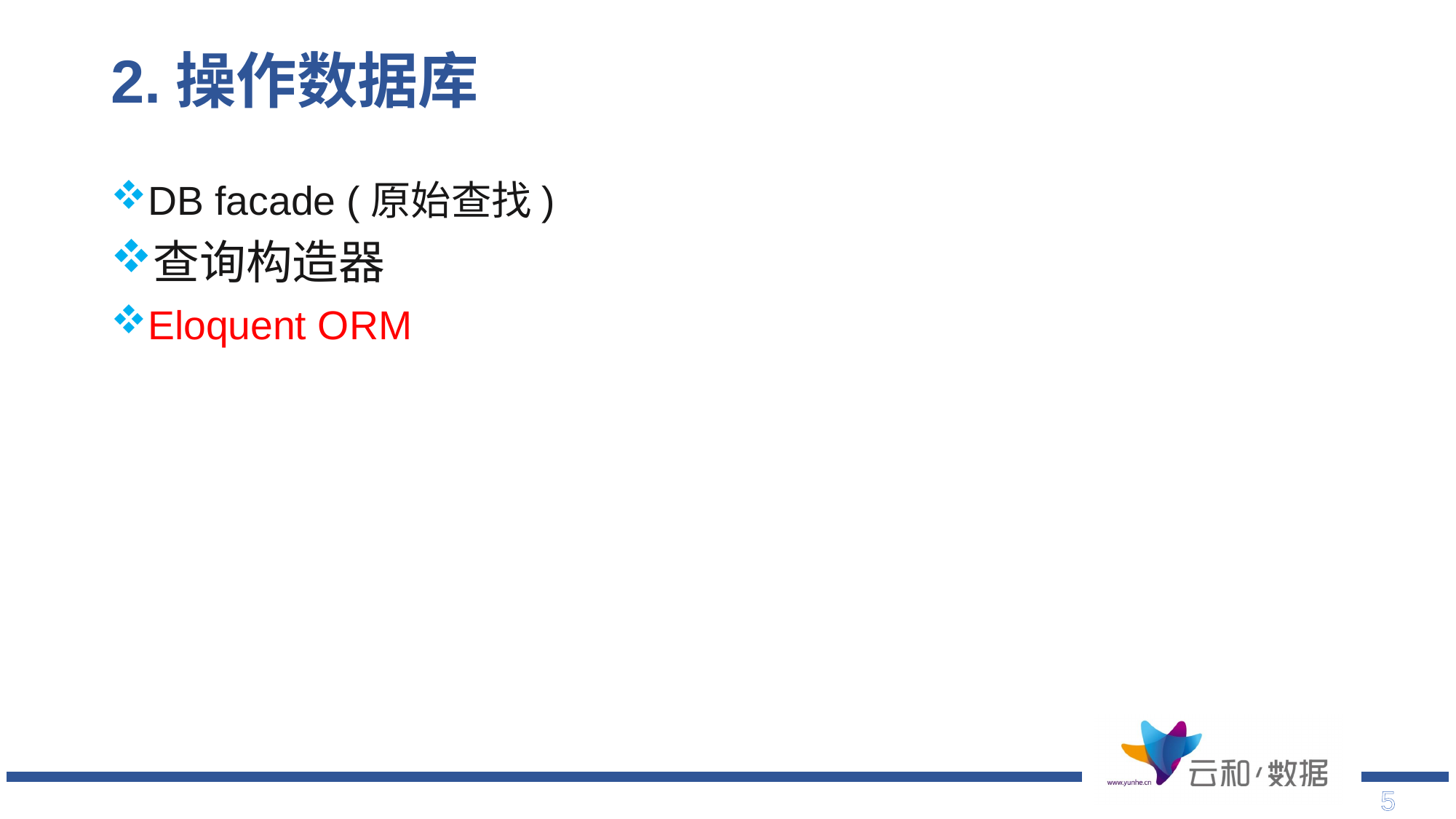

# 2.操作数据库
DB facade (原始查找)
查询构造器
Eloquent ORM